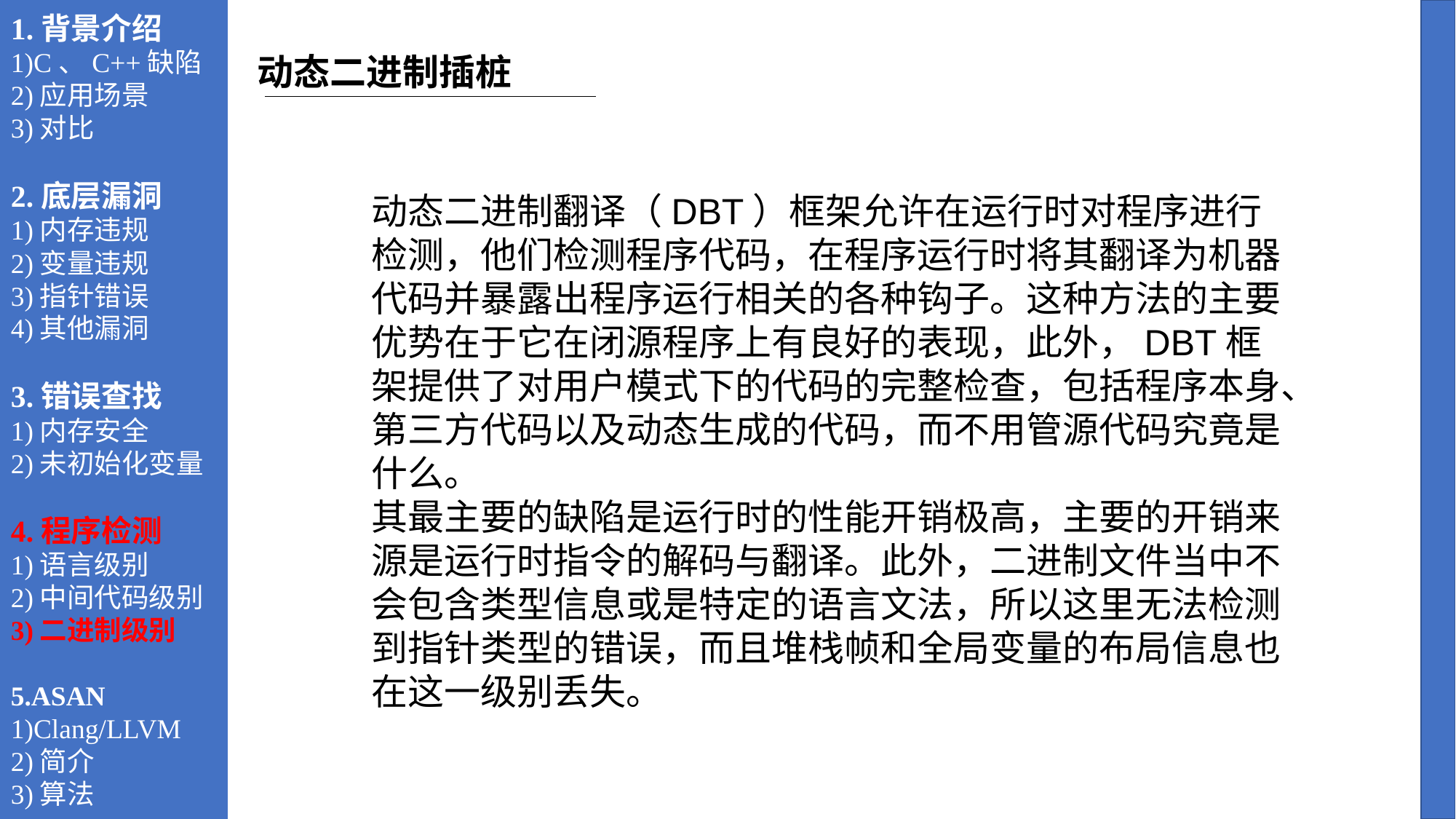

1.背景介绍
1)C、C++缺陷
2)应用场景
3)对比

2.底层漏洞
1)内存违规
2)变量违规
3)指针错误
4)其他漏洞

3.错误查找
1)内存安全
2)未初始化变量

4.程序检测
1)语言级别
2)中间代码级别
3)二进制级别

5.ASAN
1)Clang/LLVM
2)简介
3)算法

动态二进制插桩
动态二进制翻译（DBT）框架允许在运行时对程序进行检测，他们检测程序代码，在程序运行时将其翻译为机器代码并暴露出程序运行相关的各种钩子。这种方法的主要优势在于它在闭源程序上有良好的表现，此外，DBT框架提供了对用户模式下的代码的完整检查，包括程序本身、第三方代码以及动态生成的代码，而不用管源代码究竟是什么。
其最主要的缺陷是运行时的性能开销极高，主要的开销来源是运行时指令的解码与翻译。此外，二进制文件当中不会包含类型信息或是特定的语言文法，所以这里无法检测到指针类型的错误，而且堆栈帧和全局变量的布局信息也在这一级别丢失。